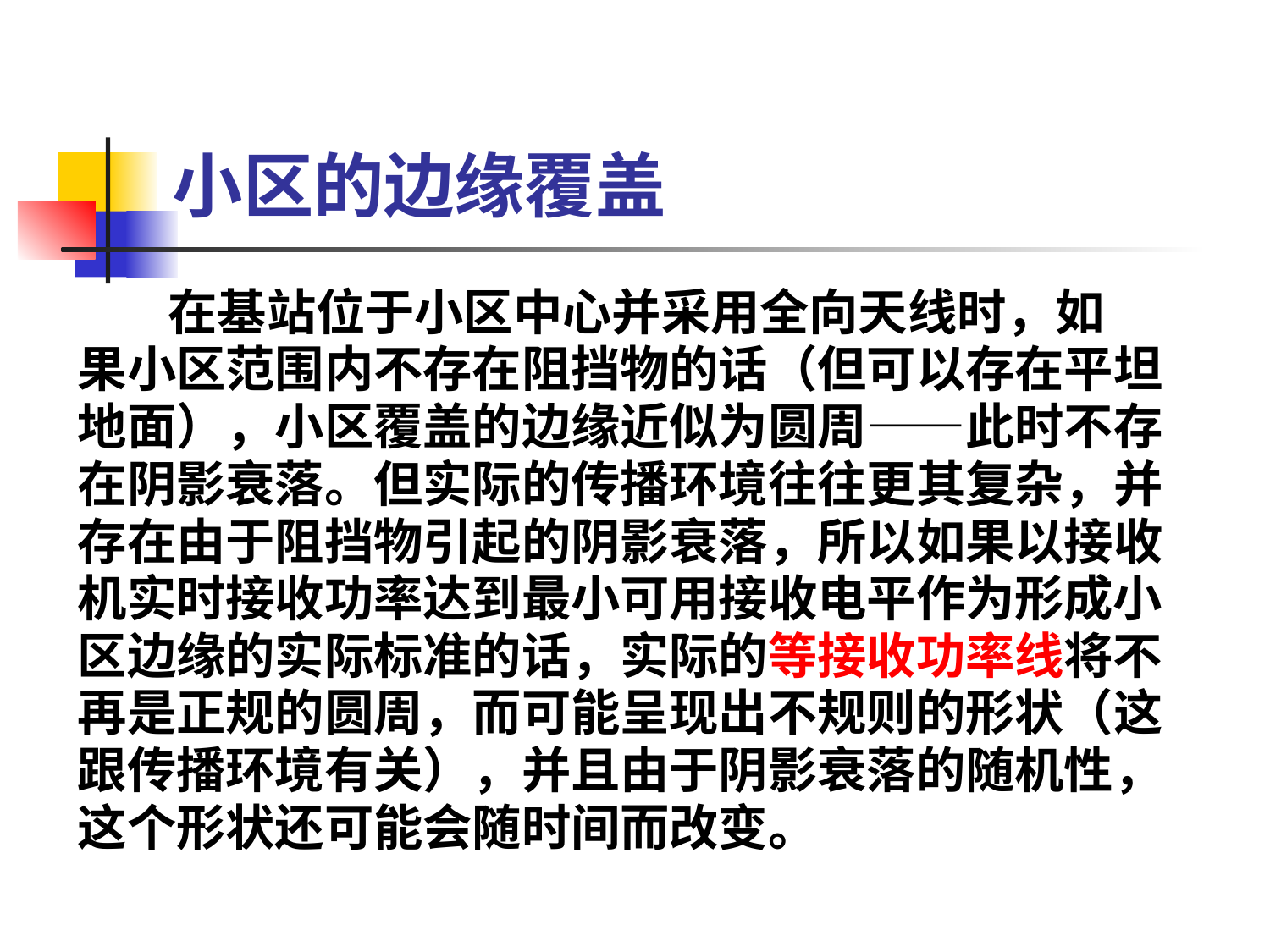

# 小区的边缘覆盖
       在基站位于小区中心并采用全向天线时，如
果小区范围内不存在阻挡物的话（但可以存在平坦
地面），小区覆盖的边缘近似为圆周——此时不存
在阴影衰落。但实际的传播环境往往更其复杂，并
存在由于阻挡物引起的阴影衰落，所以如果以接收
机实时接收功率达到最小可用接收电平作为形成小
区边缘的实际标准的话，实际的等接收功率线将不
再是正规的圆周，而可能呈现出不规则的形状（这
跟传播环境有关），并且由于阴影衰落的随机性，
这个形状还可能会随时间而改变。